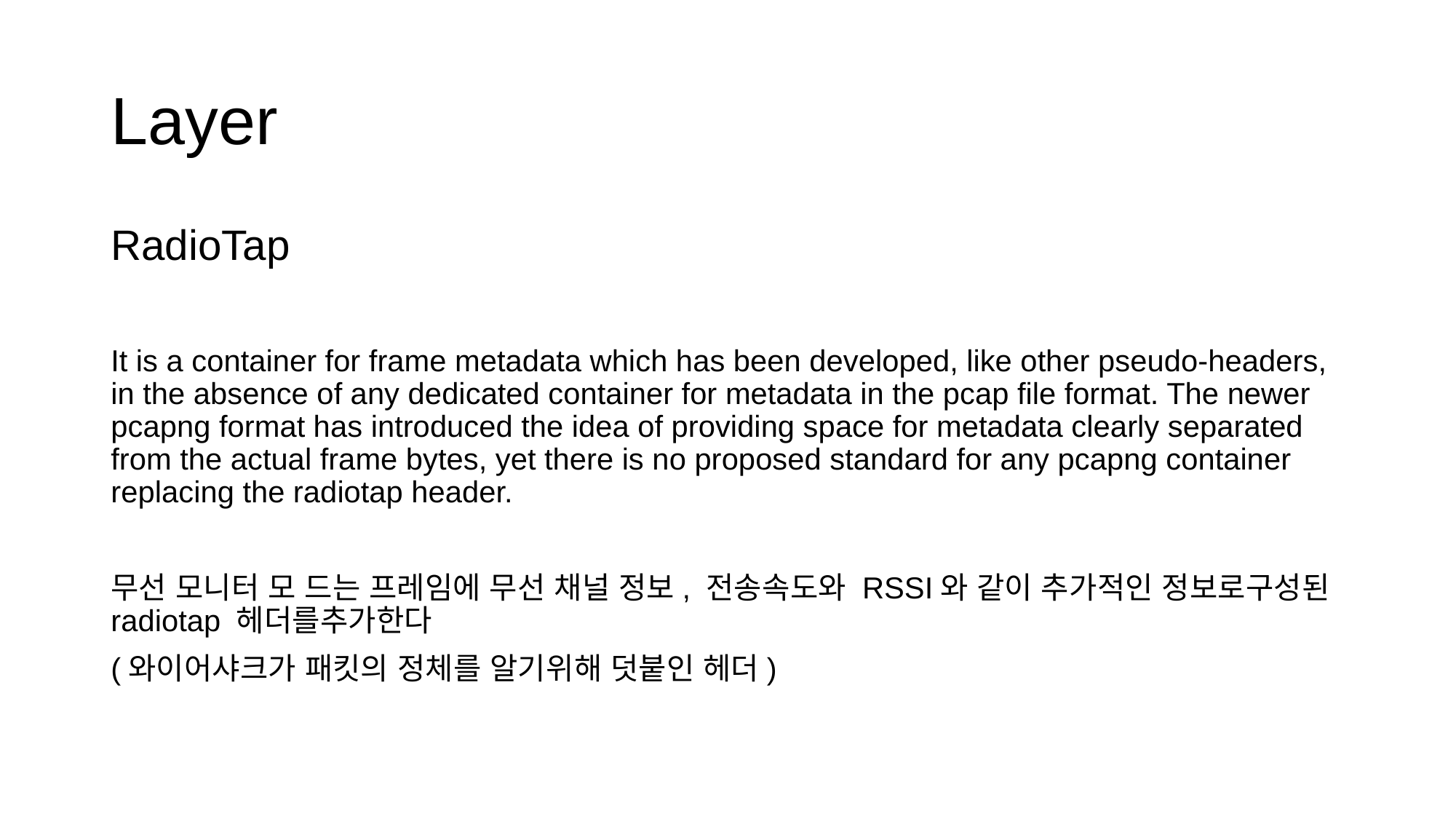

# Layer
RadioTap

It is a container for frame metadata which has been developed, like other pseudo-headers, in the absence of any dedicated container for metadata in the pcap file format. The newer pcapng format has introduced the idea of providing space for metadata clearly separated from the actual frame bytes, yet there is no proposed standard for any pcapng container replacing the radiotap header.

무선 모니터 모 드는 프레임에 무선 채널 정보, 전송속도와 RSSI와 같이 추가적인 정보로구성된radiotap 헤더를추가한다
(와이어샤크가 패킷의 정체를 알기위해 덧붙인 헤더)